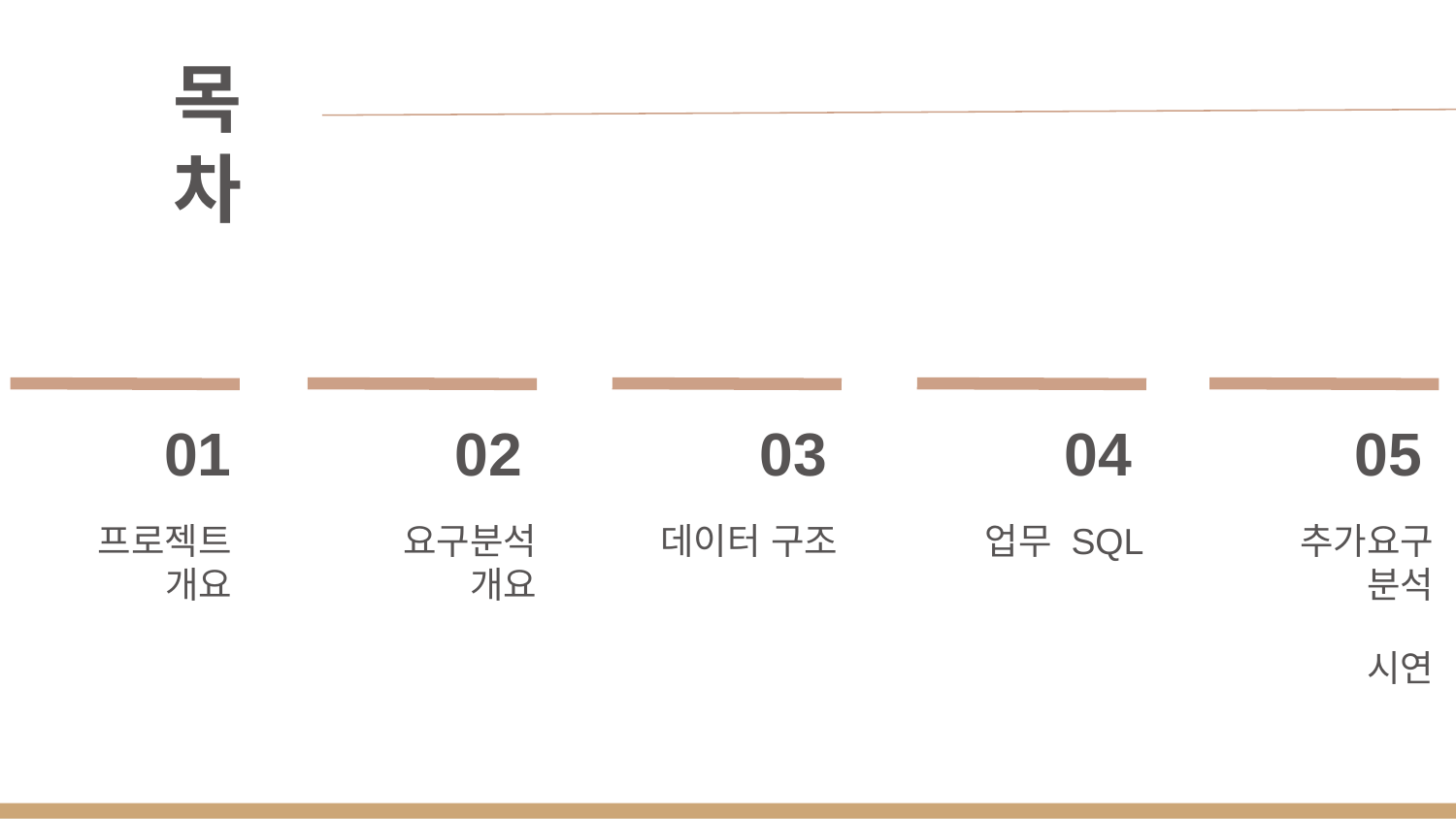

목차
01
02
03
04
05
프로젝트 개요
요구분석 개요
데이터 구조
업무 SQL

추가요구 분석

시연